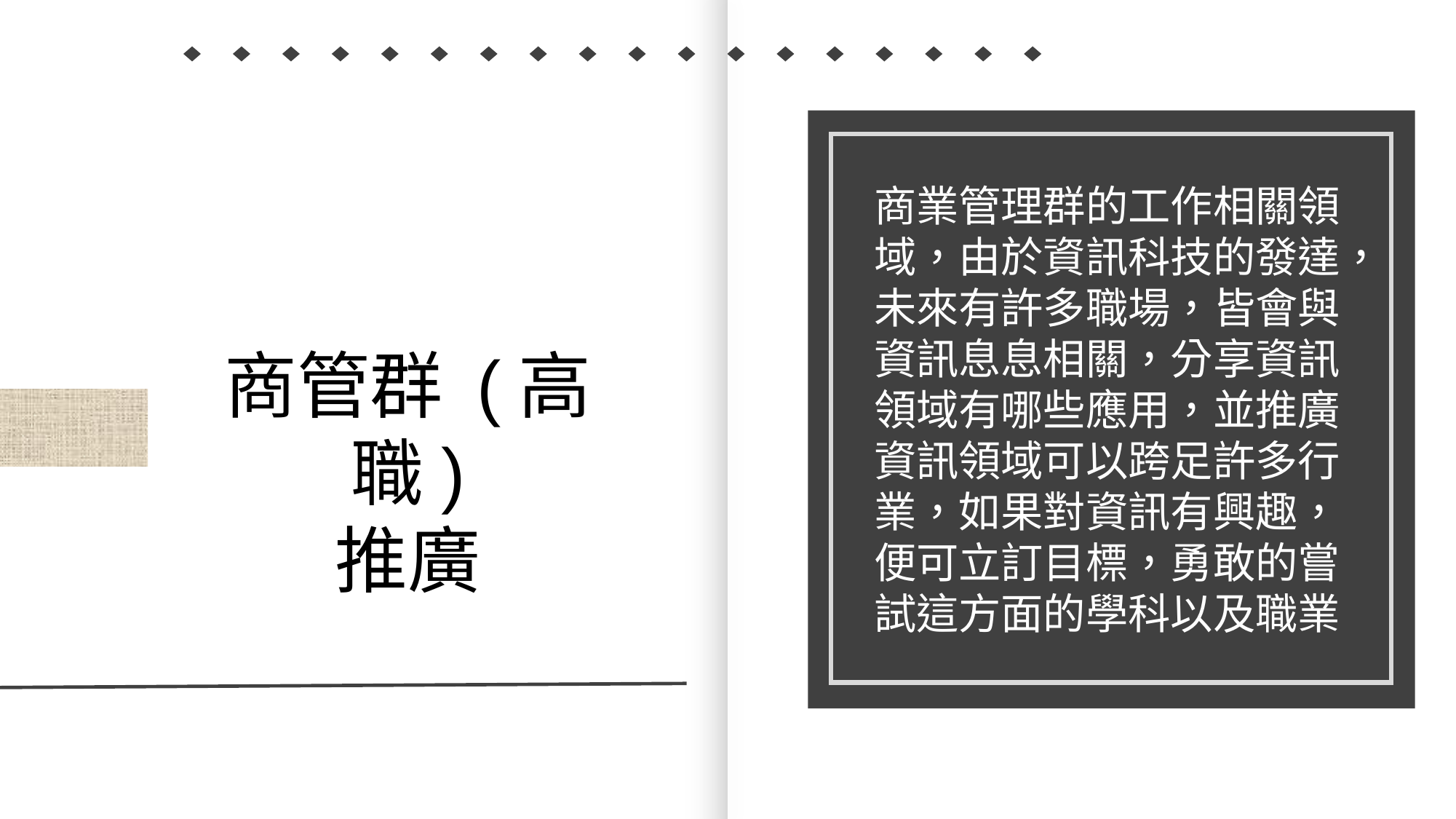

商業管理群的工作相關領域，由於資訊科技的發達，未來有許多職場，皆會與資訊息息相關，分享資訊領域有哪些應用，並推廣資訊領域可以跨足許多行業，如果對資訊有興趣，便可立訂目標，勇敢的嘗試這方面的學科以及職業
商管群 (高職)
推廣